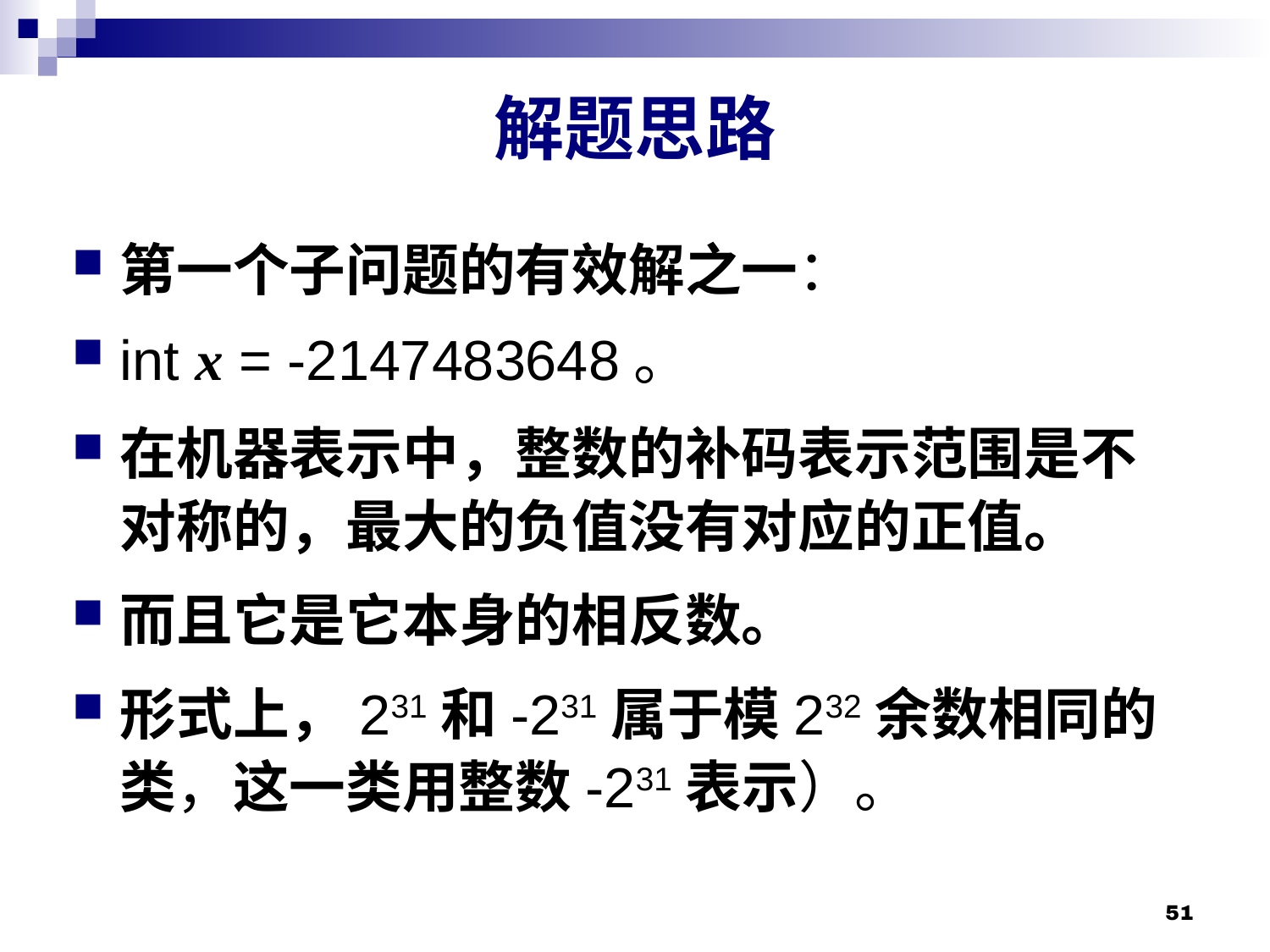

# 解题思路
第一个子问题的有效解之一：
int x = -2147483648。
在机器表示中，整数的补码表示范围是不对称的，最大的负值没有对应的正值。
而且它是它本身的相反数。
形式上，231和-231属于模232余数相同的类，这一类用整数-231表示）。
51